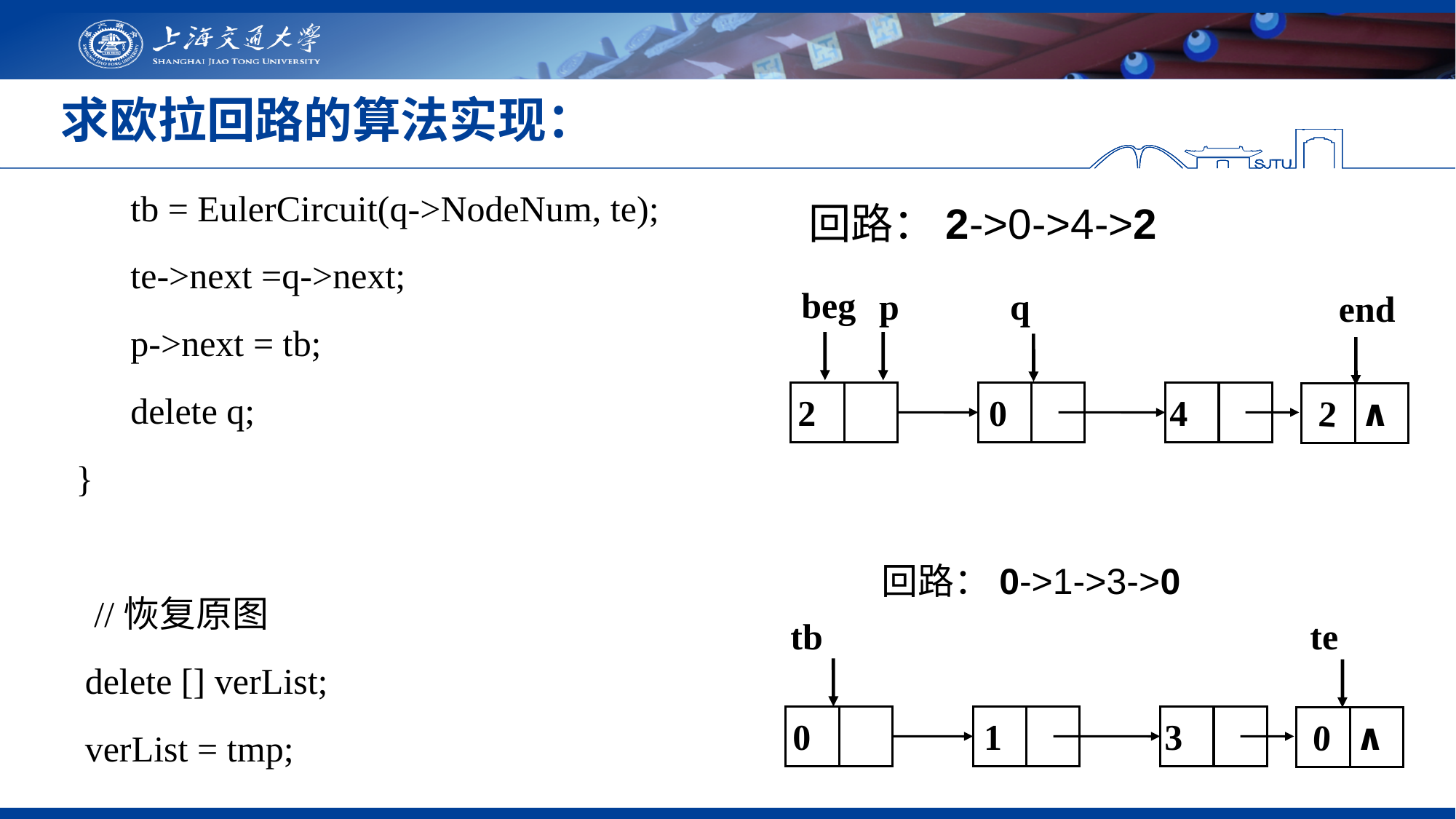

# 求欧拉回路的算法实现：
      tb = EulerCircuit(q->NodeNum, te);
      te->next =q->next;
      p->next = tb;
      delete q;
}

  //恢复原图
 delete [] verList;
 verList = tmp;

回路：2->0->4->2

beg

q

p

end

∧
2
0
4
2

回路：0->1->3->0
te

tb

∧
0
1
3
0